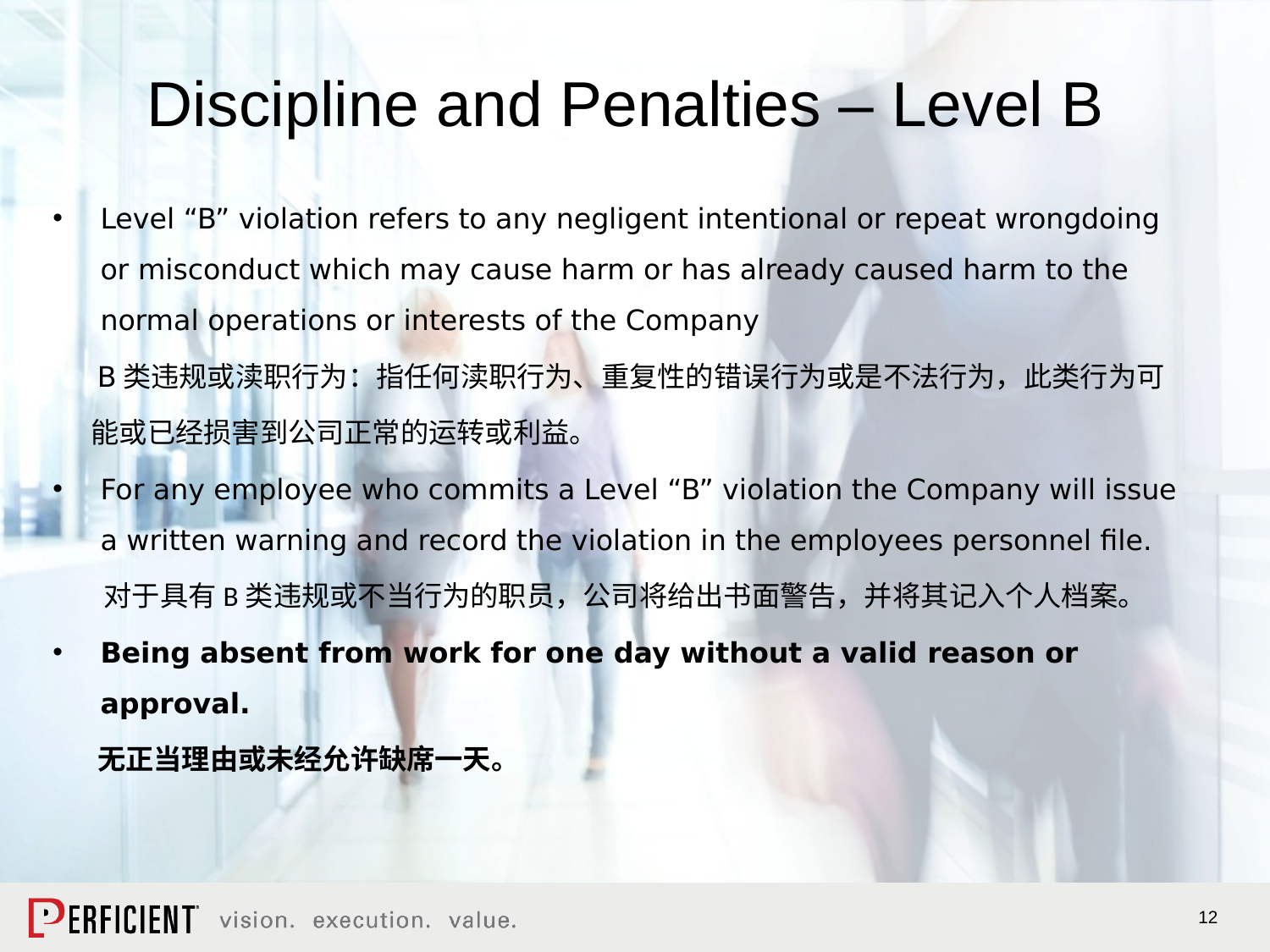

# Discipline and Penalties – Level B
Level “B” violation refers to any negligent intentional or repeat wrongdoing or misconduct which may cause harm or has already caused harm to the normal operations or interests of the Company
     B类违规或渎职行为：指任何渎职行为、重复性的错误行为或是不法行为，此类行为可
     能或已经损害到公司正常的运转或利益。
For any employee who commits a Level “B” violation the Company will issue a written warning and record the violation in the employees personnel file.
       对于具有B类违规或不当行为的职员，公司将给出书面警告，并将其记入个人档案。
Being absent from work for one day without a valid reason or approval.
      无正当理由或未经允许缺席一天。